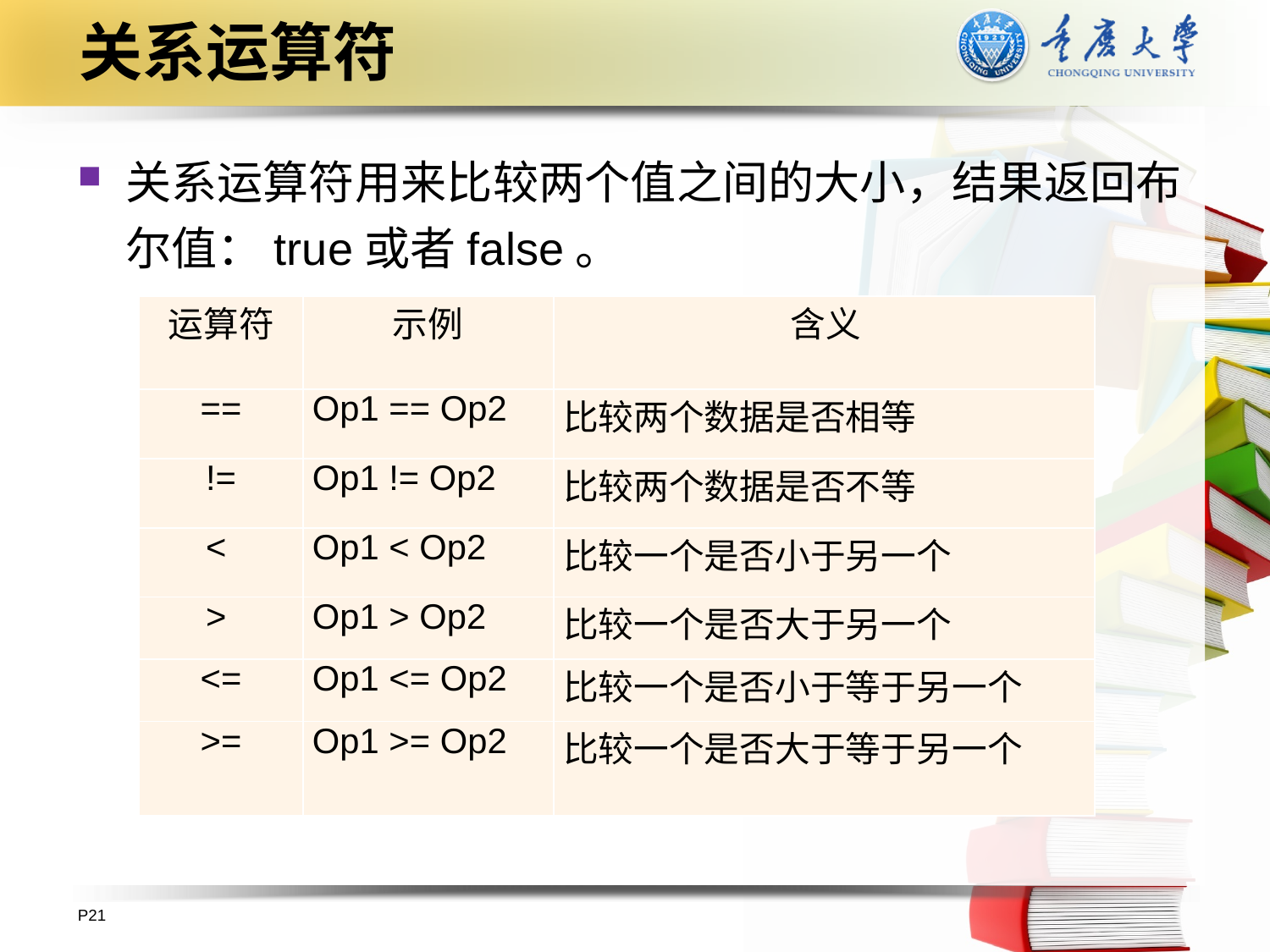

# 关系运算符
关系运算符用来比较两个值之间的大小，结果返回布尔值：true或者false。
| 运算符 | 示例 | 含义 |
| --- | --- | --- |
| == | Op1 == Op2 | 比较两个数据是否相等 |
| != | Op1 != Op2 | 比较两个数据是否不等 |
| < | Op1 < Op2 | 比较一个是否小于另一个 |
| > | Op1 > Op2 | 比较一个是否大于另一个 |
| <= | Op1 <= Op2 | 比较一个是否小于等于另一个 |
| >= | Op1 >= Op2 | 比较一个是否大于等于另一个 |
P21